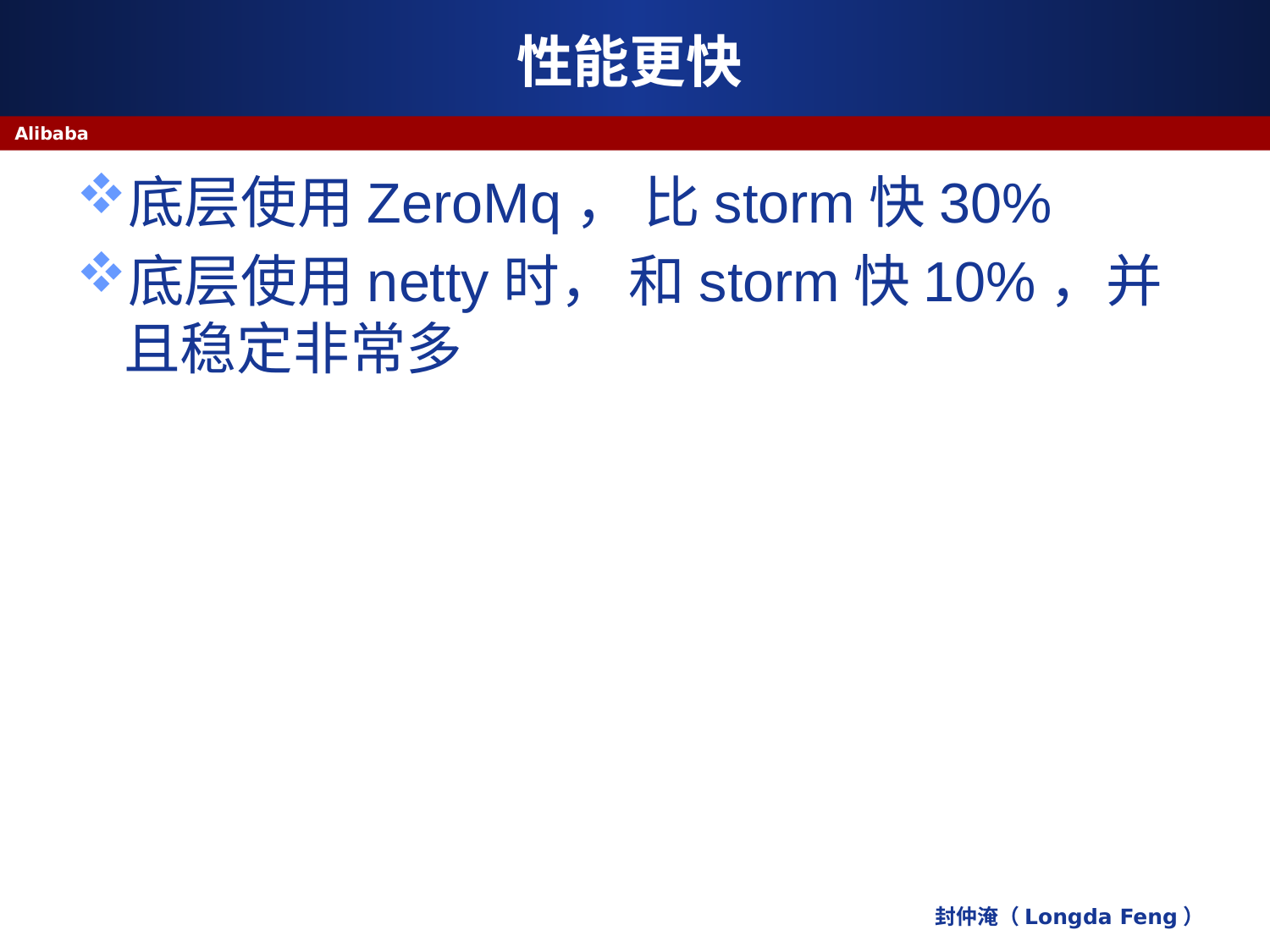

# 性能更快
Alibaba
底层使用ZeroMq， 比storm快30%
底层使用netty时， 和storm快10%，并且稳定非常多
封仲淹（Longda Feng）